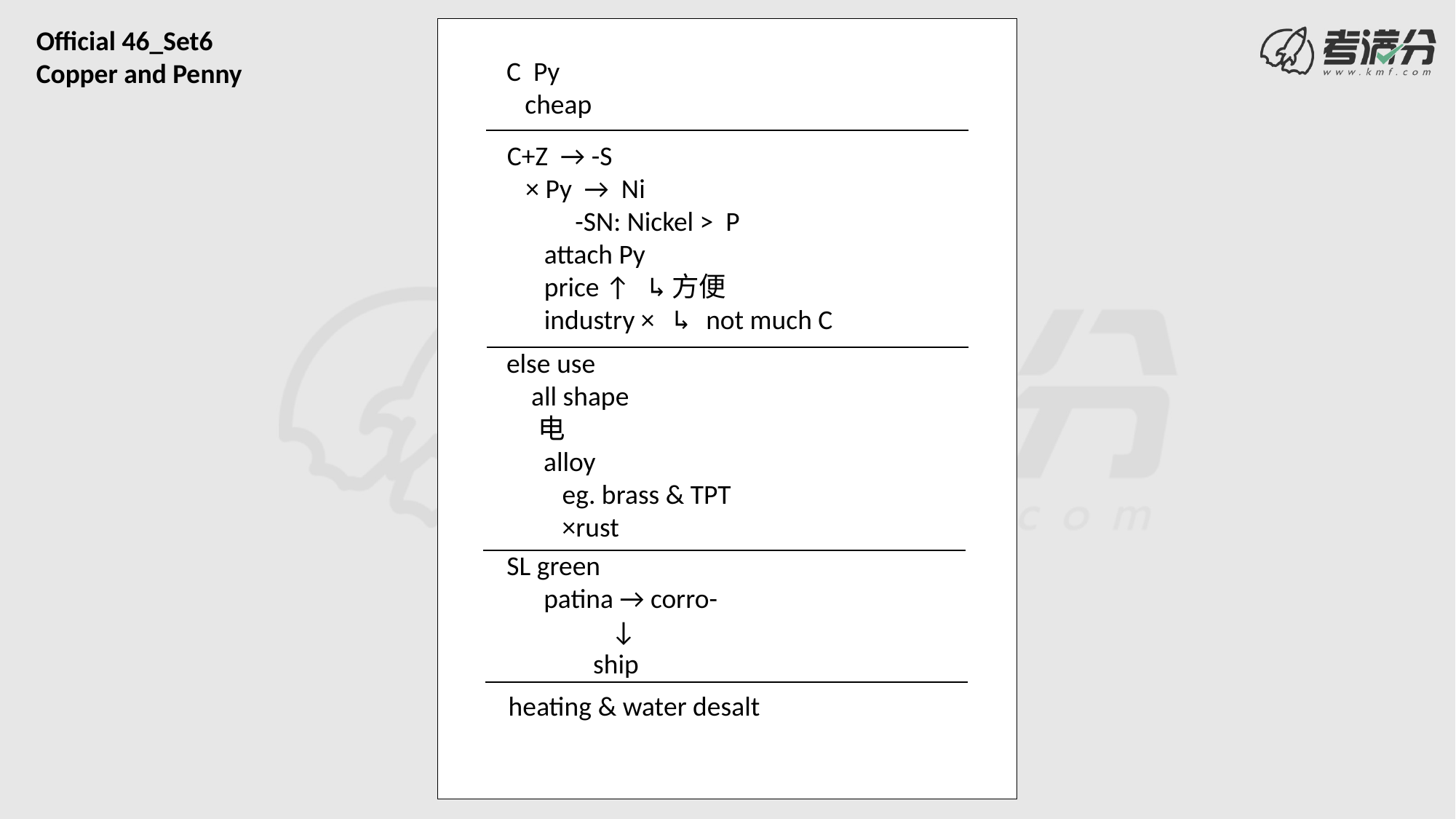

Official 46_Set6
Copper and Penny

C  Py
   cheap
C+Z  → -S
   × Py  →  Ni
           -SN: Nickel >  P
      attach Py
      price ↑   ↳方便
      industry ×   ↳ not much C
else use
    all shape
    电
      alloy
         eg. brass & TPT
         ×rust
SL green
      patina → corro-
                 ↓
              ship
heating & water desalt